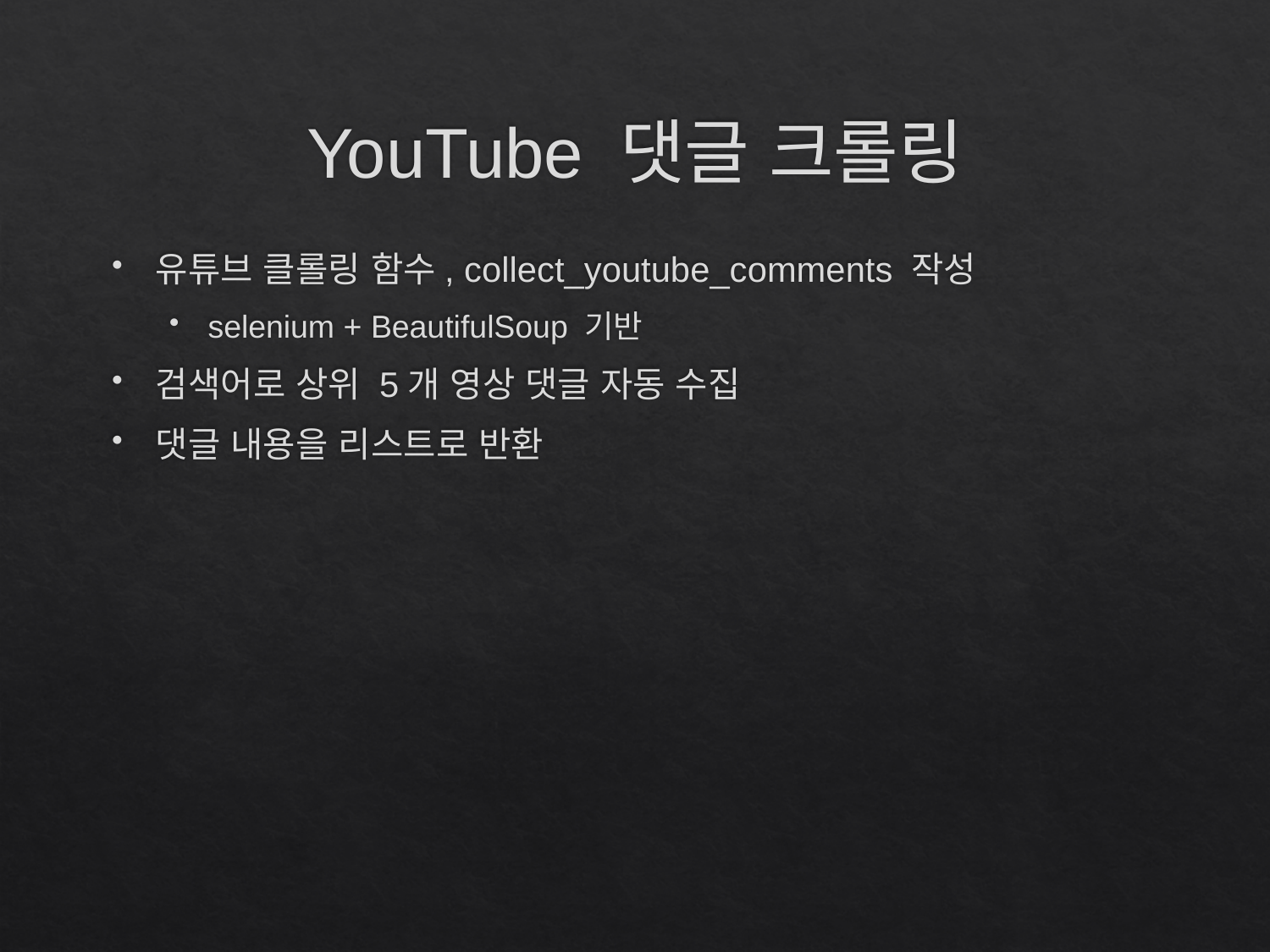

# YouTube 댓글 크롤링
유튜브 클롤링 함수, collect_youtube_comments 작성
selenium + BeautifulSoup 기반
검색어로 상위 5개 영상 댓글 자동 수집
댓글 내용을 리스트로 반환